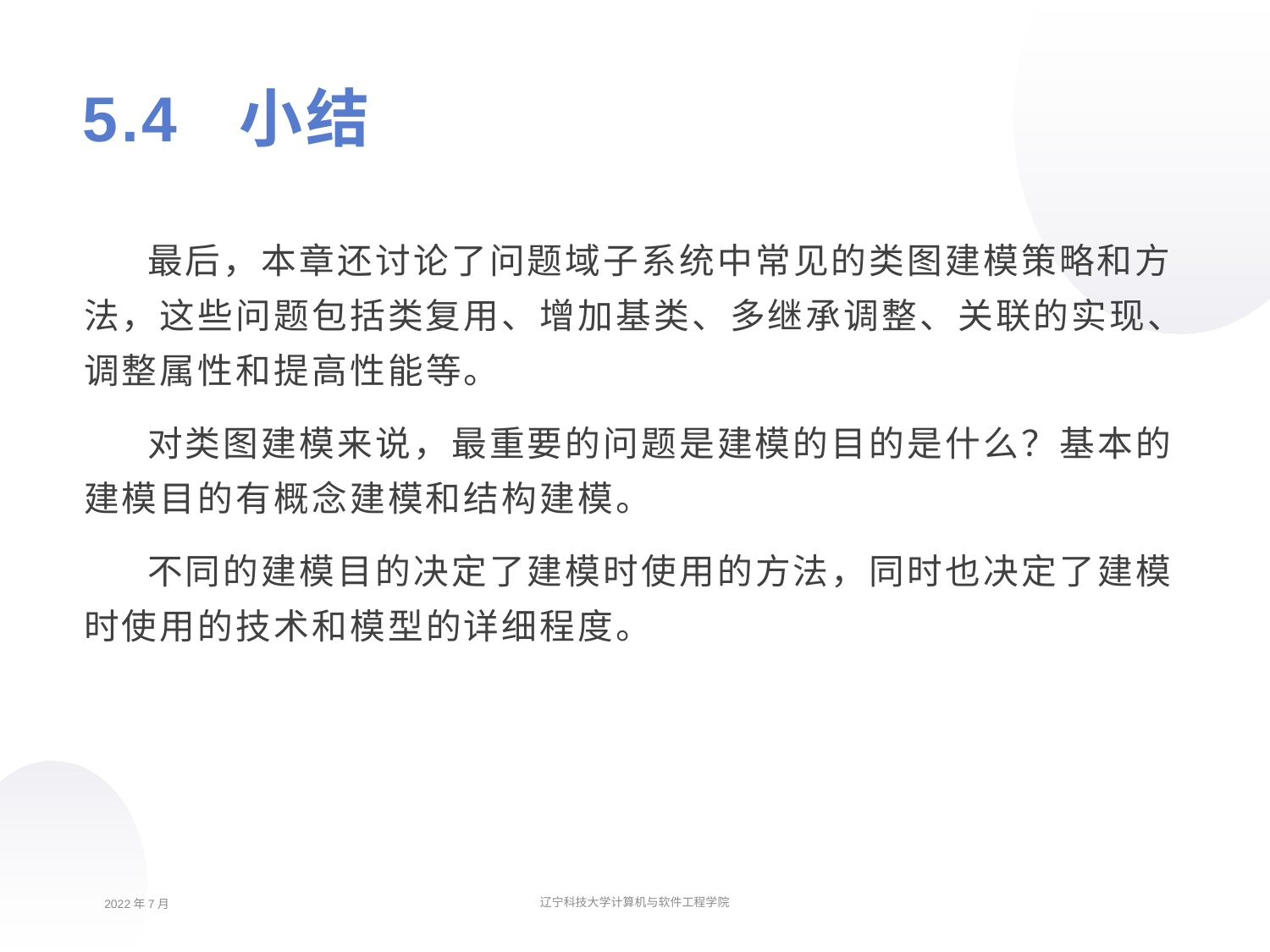

# 5.4  小结
最后，本章还讨论了问题域子系统中常见的类图建模策略和方法，这些问题包括类复用、增加基类、多继承调整、关联的实现、调整属性和提高性能等。
对类图建模来说，最重要的问题是建模的目的是什么？基本的建模目的有概念建模和结构建模。
不同的建模目的决定了建模时使用的方法，同时也决定了建模时使用的技术和模型的详细程度。

2022年7月
辽宁科技大学计算机与软件工程学院
133